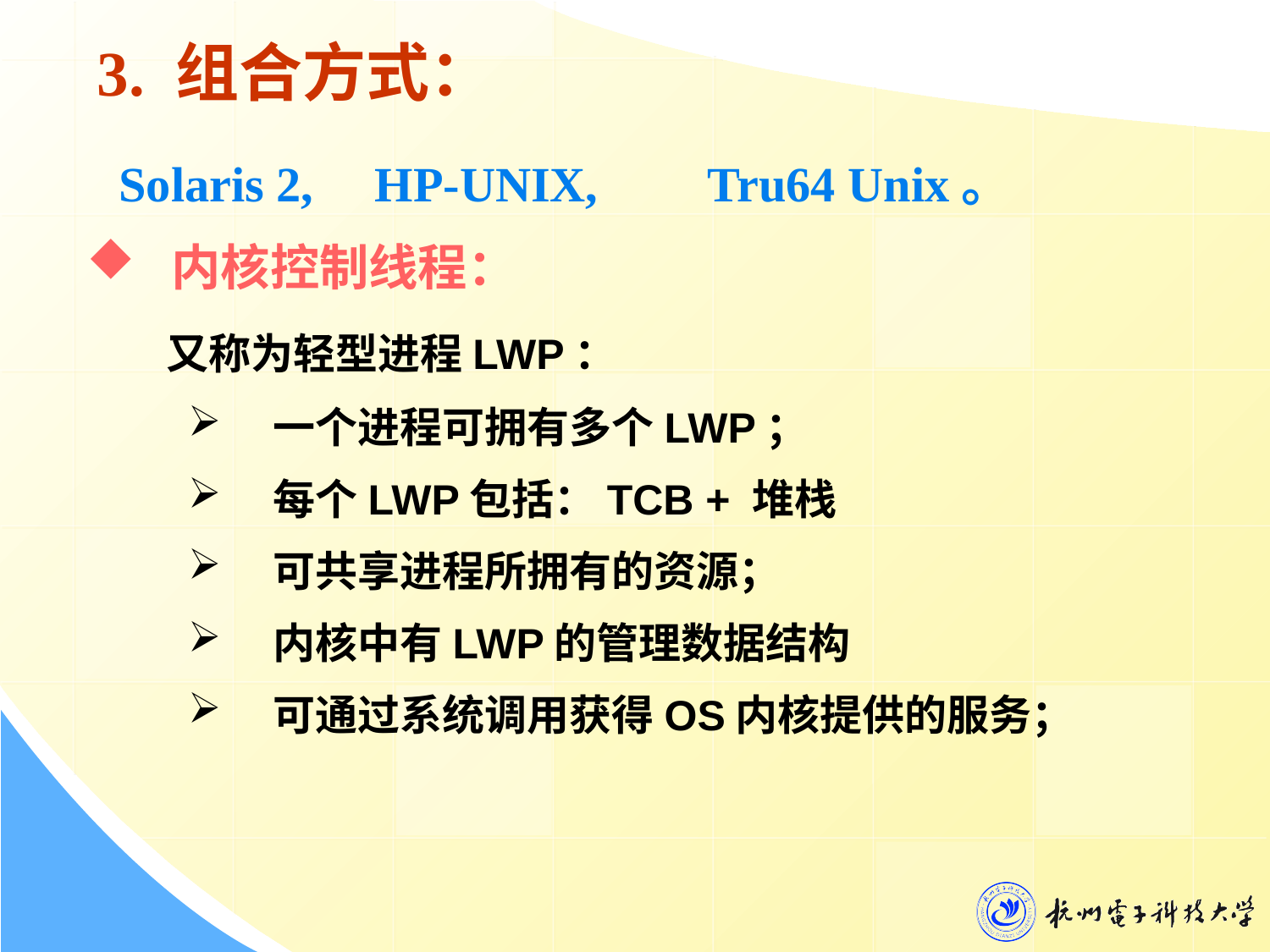

3. 组合方式：
   Solaris 2,     HP-UNIX,         Tru64 Unix。
内核控制线程：
      又称为轻型进程LWP：
一个进程可拥有多个LWP；
每个LWP包括：TCB + 堆栈
可共享进程所拥有的资源；
内核中有LWP的管理数据结构
可通过系统调用获得OS内核提供的服务；